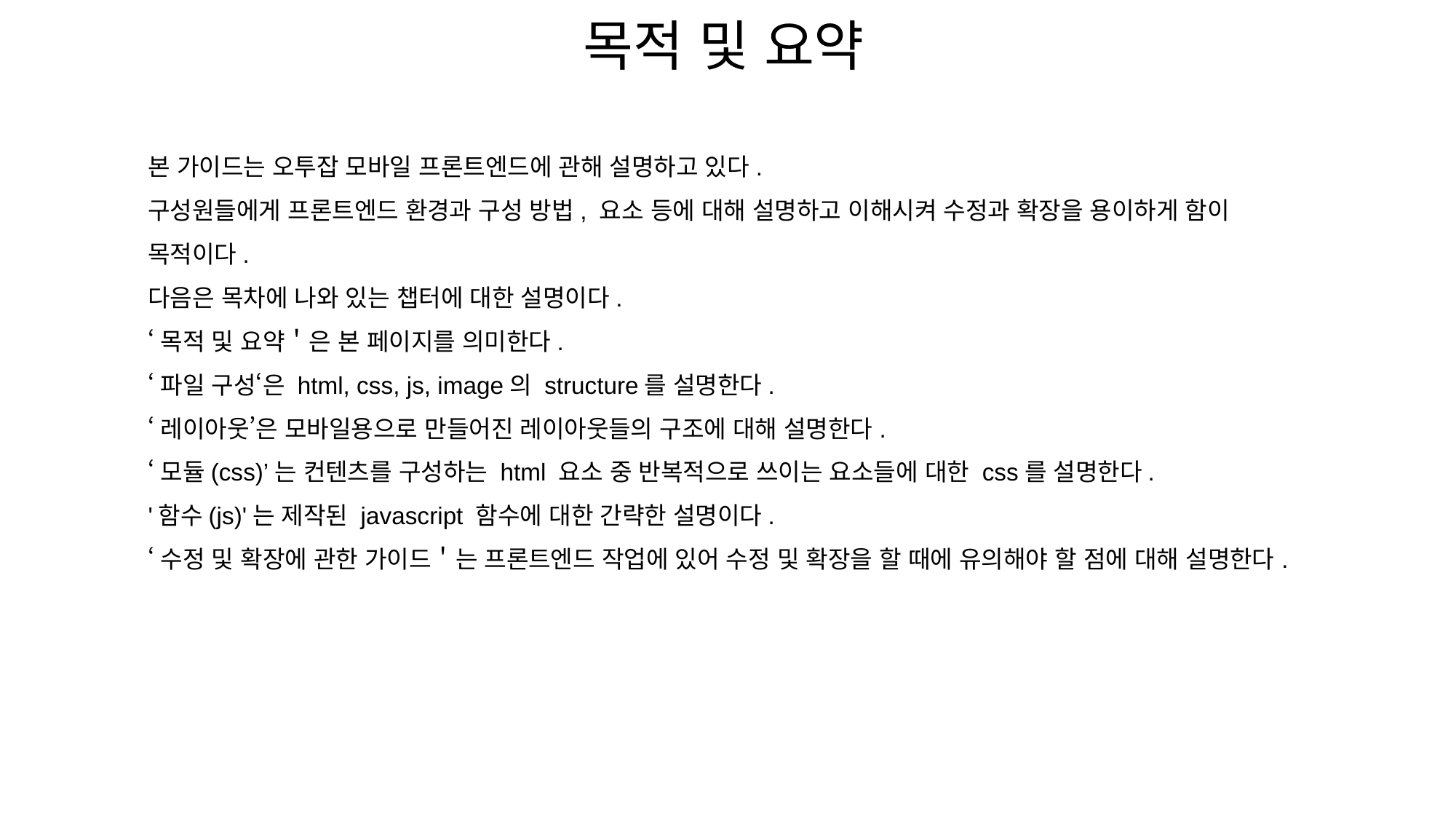

목적 및 요약
본 가이드는 오투잡 모바일 프론트엔드에 관해 설명하고 있다.
구성원들에게 프론트엔드 환경과 구성 방법, 요소 등에 대해 설명하고 이해시켜 수정과 확장을 용이하게 함이 목적이다.
다음은 목차에 나와 있는 챕터에 대한 설명이다.
‘목적 및 요약＇은 본 페이지를 의미한다.
‘파일 구성‘은 html, css, js, image의 structure를 설명한다.
‘레이아웃’은 모바일용으로 만들어진 레이아웃들의 구조에 대해 설명한다.
‘모듈(css)’는 컨텐츠를 구성하는 html 요소 중 반복적으로 쓰이는 요소들에 대한 css를 설명한다.
'함수(js)'는 제작된 javascript 함수에 대한 간략한 설명이다.
‘수정 및 확장에 관한 가이드＇는 프론트엔드 작업에 있어 수정 및 확장을 할 때에 유의해야 할 점에 대해 설명한다.